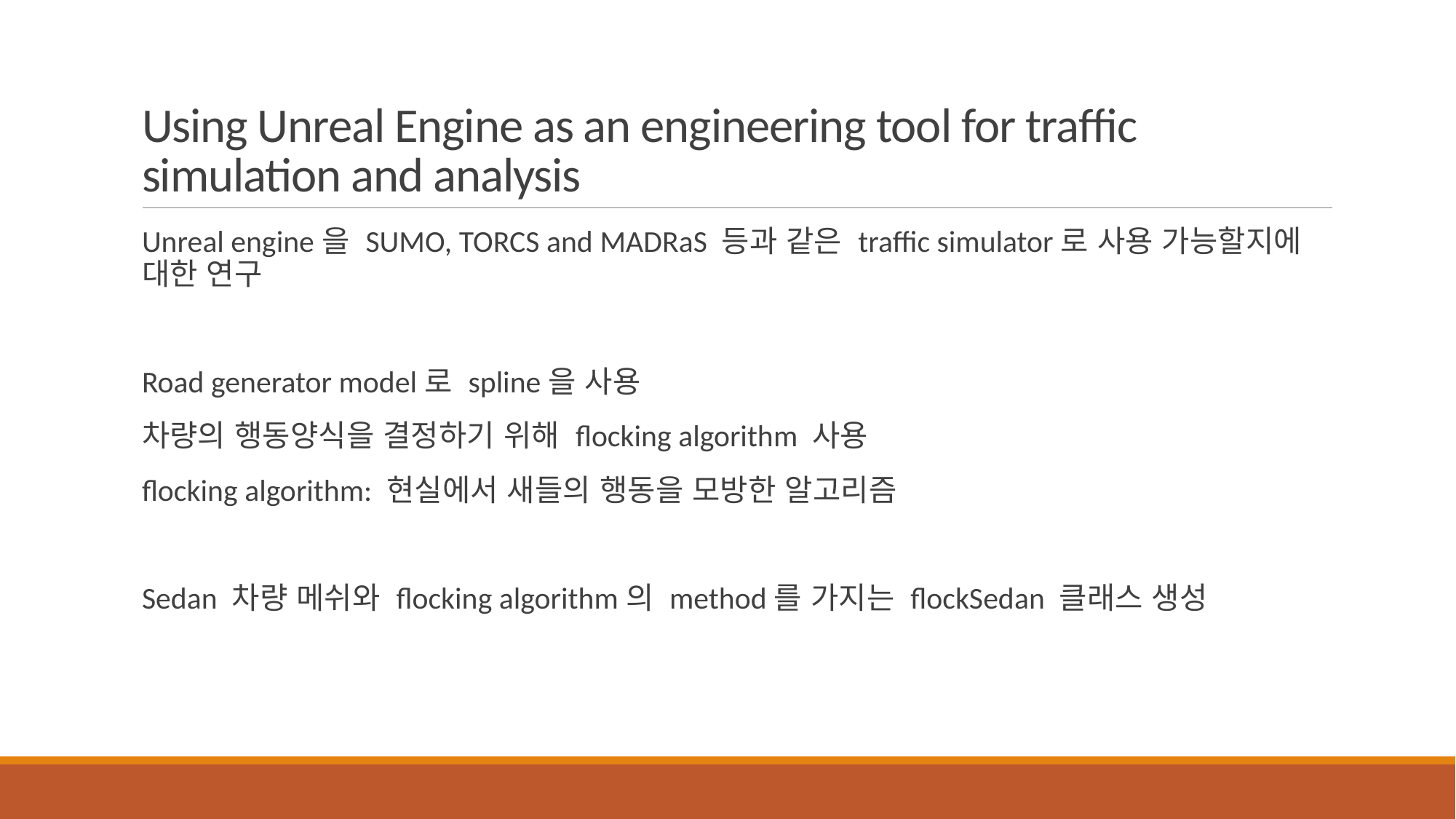

# Using Unreal Engine as an engineering tool for traffic simulation and analysis
Unreal engine을 SUMO, TORCS and MADRaS 등과 같은 traffic simulator로 사용 가능할지에 대한 연구

Road generator model로 spline을 사용
차량의 행동양식을 결정하기 위해 flocking algorithm 사용
flocking algorithm: 현실에서 새들의 행동을 모방한 알고리즘

Sedan 차량 메쉬와 flocking algorithm의 method를 가지는 flockSedan 클래스 생성